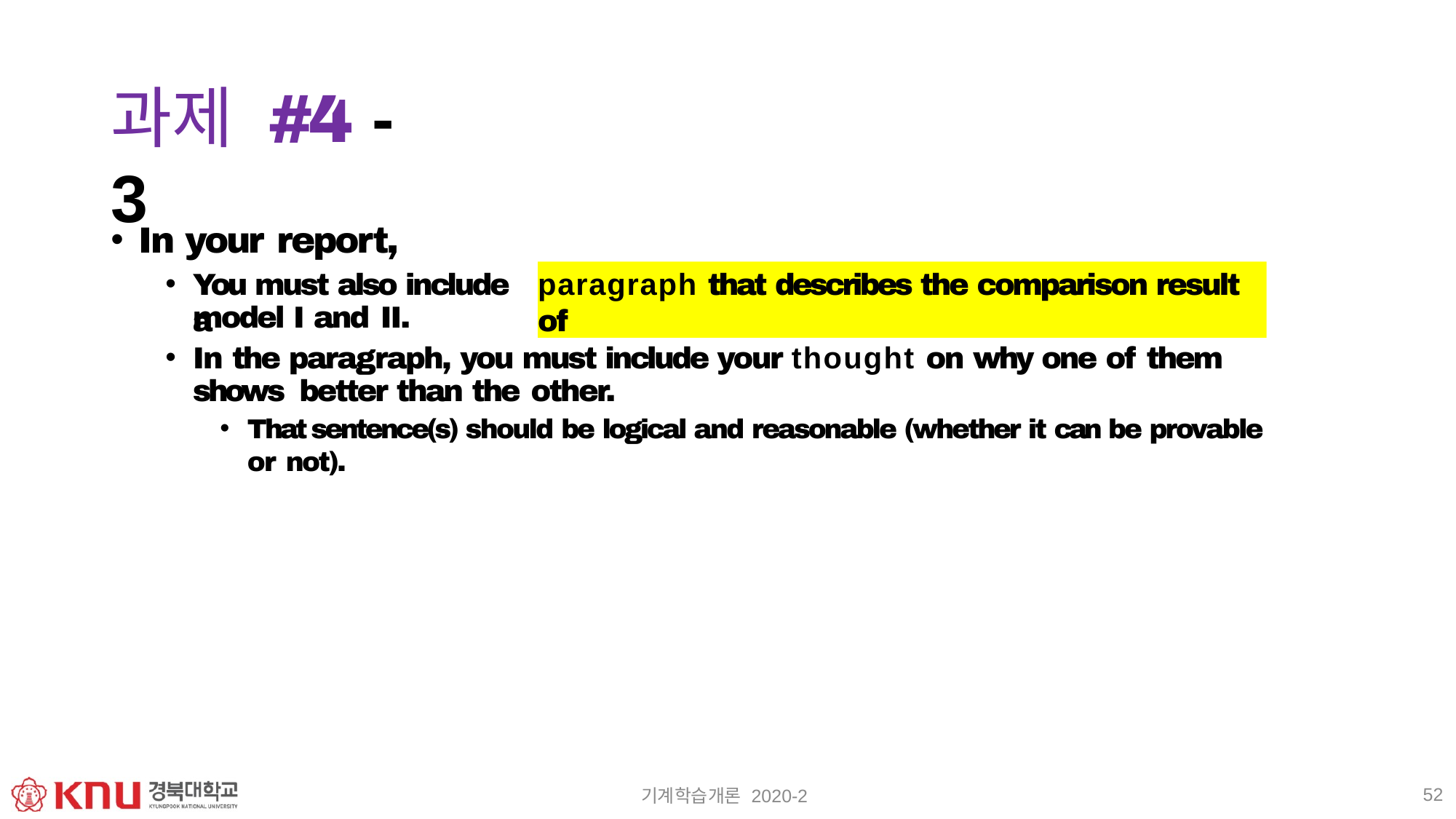

# 과제 #4 - 3
In your report,
You must also include a
paragraph that describes the comparison result of
model I and II.
In the paragraph, you must include your thought on why one of them shows  better than the other.
That sentence(s) should be logical and reasonable (whether it can be provable or not).
52
기계학습개론 2020-2